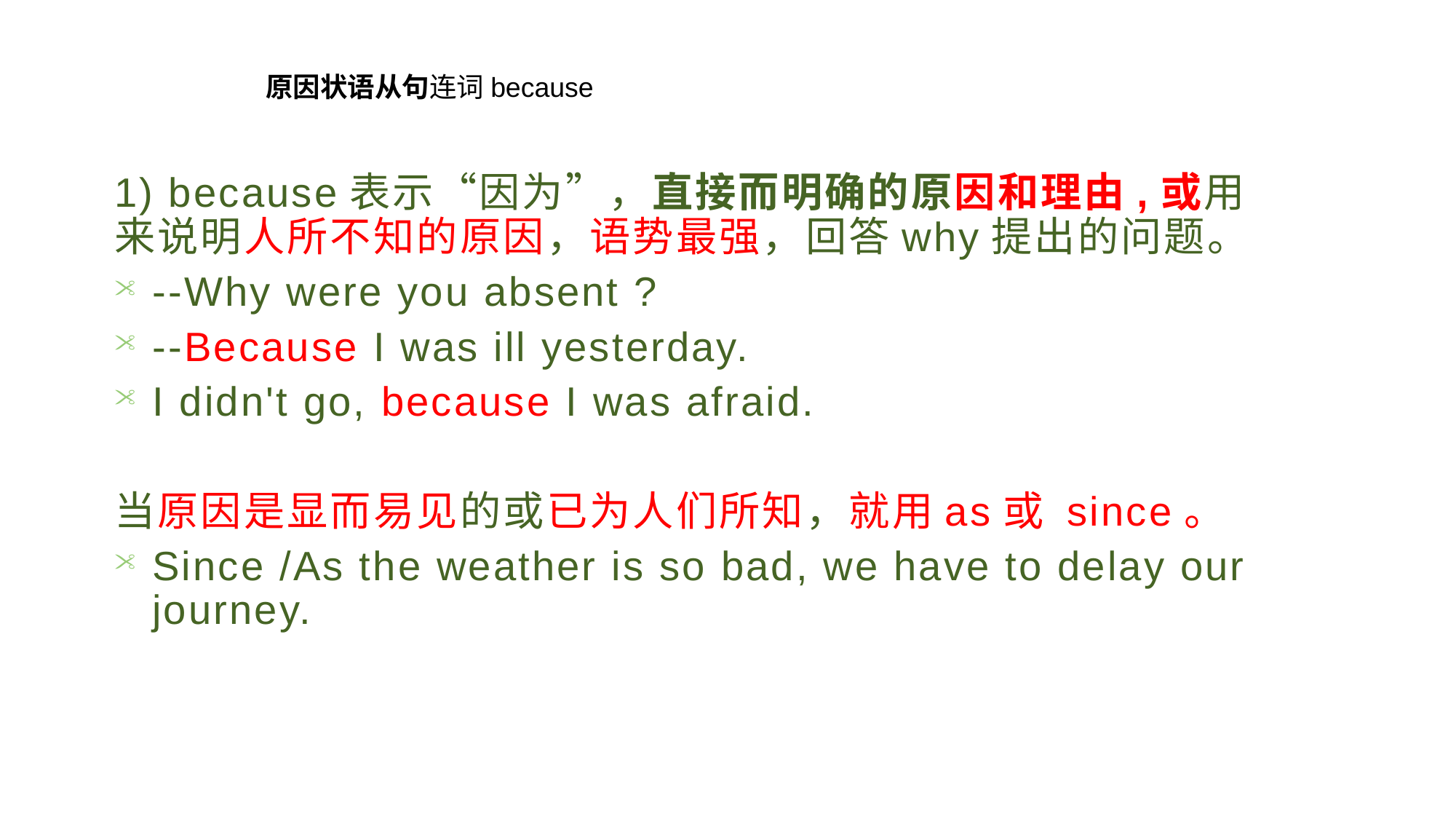

原因状语从句连词because
1) because表示“因为”，直接而明确的原因和理由,或用来说明人所不知的原因，语势最强，回答why提出的问题。
--Why were you absent ?
--Because I was ill yesterday.
I didn't go, because I was afraid.

当原因是显而易见的或已为人们所知，就用as或 since。
Since /As the weather is so bad, we have to delay our journey.